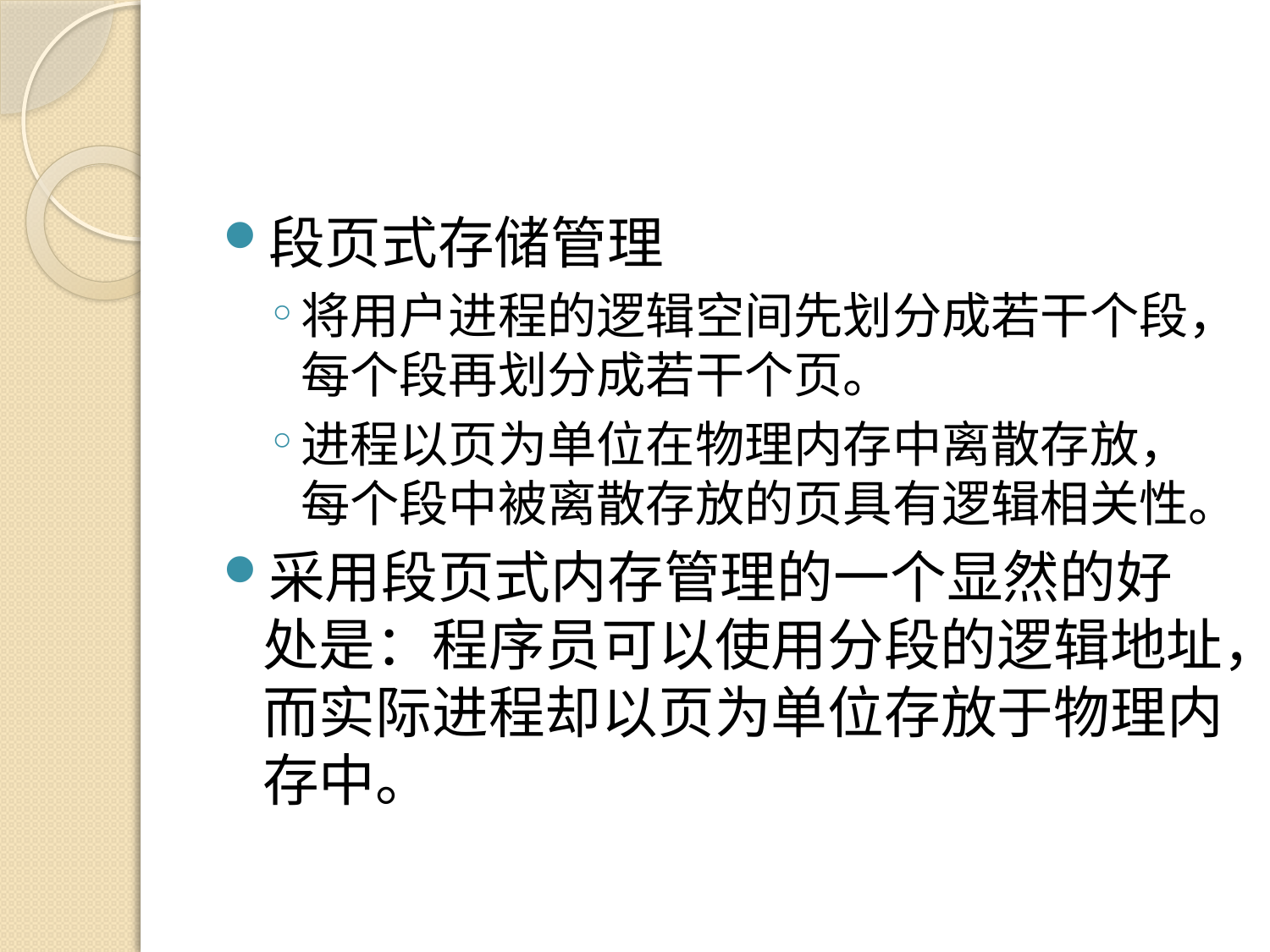

#
段页式存储管理
将用户进程的逻辑空间先划分成若干个段，每个段再划分成若干个页。
进程以页为单位在物理内存中离散存放，每个段中被离散存放的页具有逻辑相关性。
采用段页式内存管理的一个显然的好处是：程序员可以使用分段的逻辑地址，而实际进程却以页为单位存放于物理内存中。